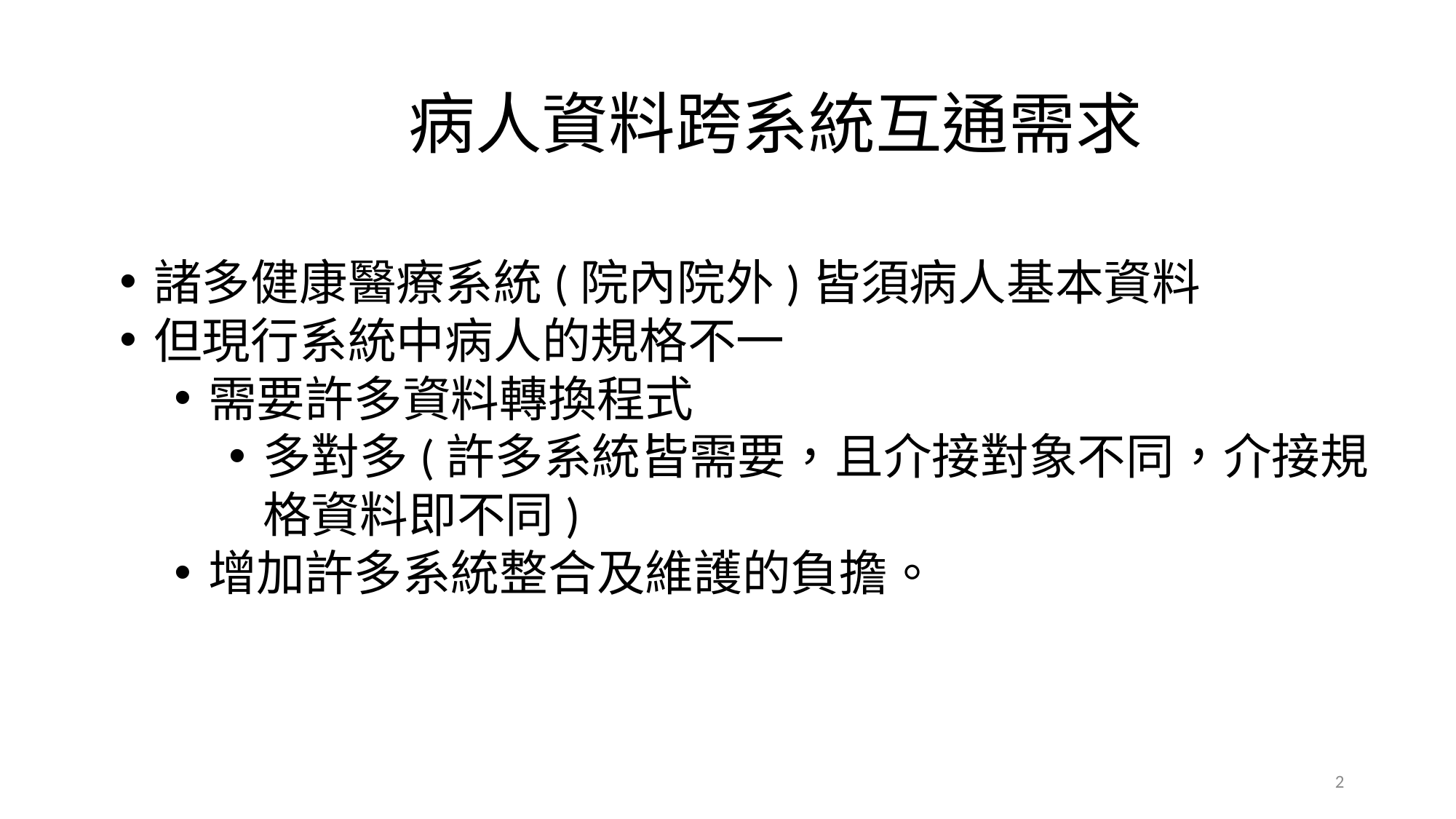

# 病人資料跨系統互通需求
諸多健康醫療系統(院內院外)皆須病人基本資料
但現行系統中病人的規格不一
需要許多資料轉換程式
多對多(許多系統皆需要，且介接對象不同，介接規格資料即不同)
增加許多系統整合及維護的負擔。
2